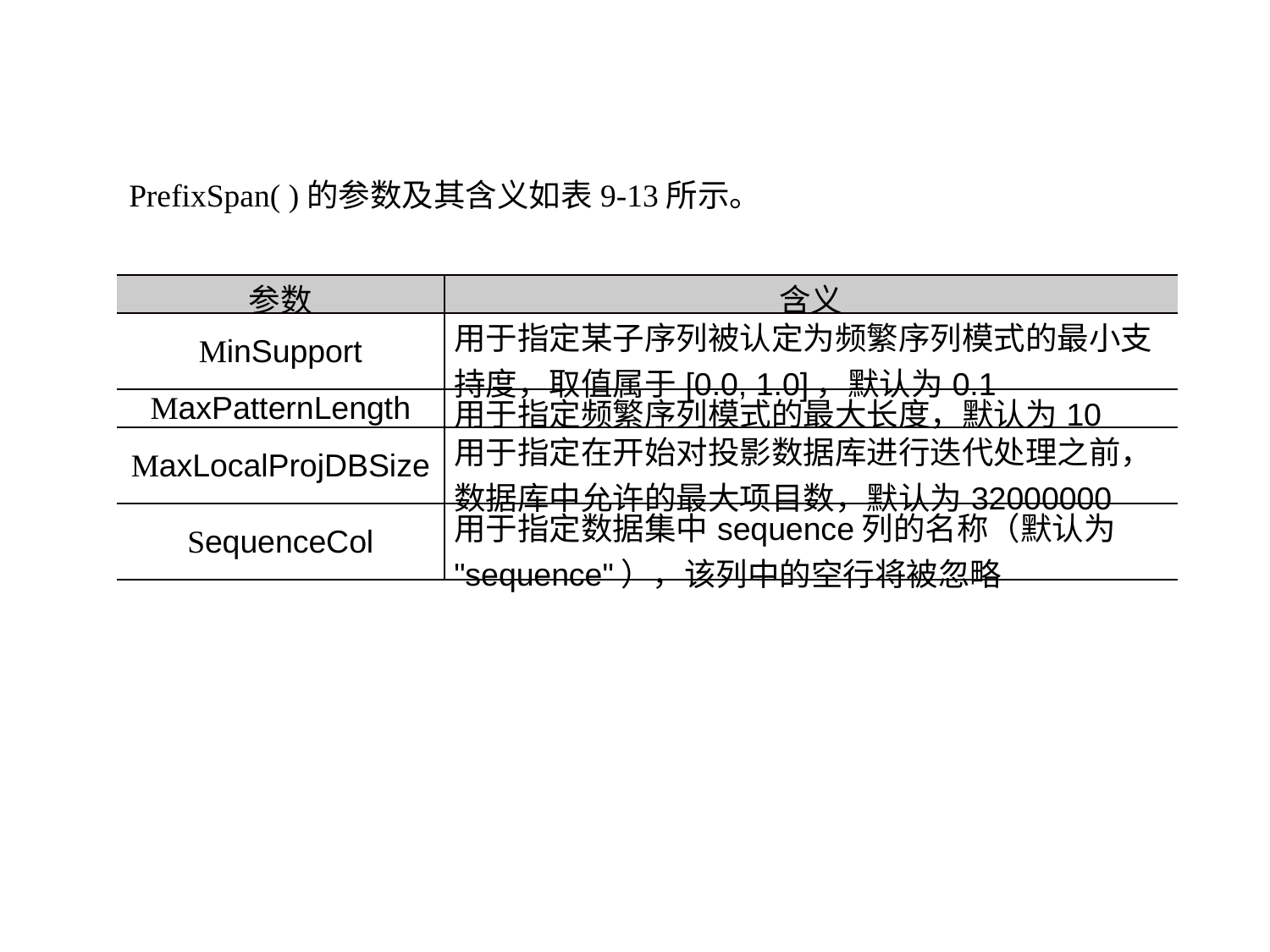

9.9.3 PrefixSpan 算法
PrefixSpan( )的参数及其含义如表9-13所示。
| 参数 | 含义 |
| --- | --- |
| MinSupport | 用于指定某子序列被认定为频繁序列模式的最小支持度，取值属于[0.0, 1.0]，默认为0.1 |
| MaxPatternLength | 用于指定频繁序列模式的最大长度，默认为10 |
| MaxLocalProjDBSize | 用于指定在开始对投影数据库进行迭代处理之前，数据库中允许的最大项目数，默认为32000000 |
| SequenceCol | 用于指定数据集中sequence列的名称（默认为 "sequence"），该列中的空行将被忽略 |